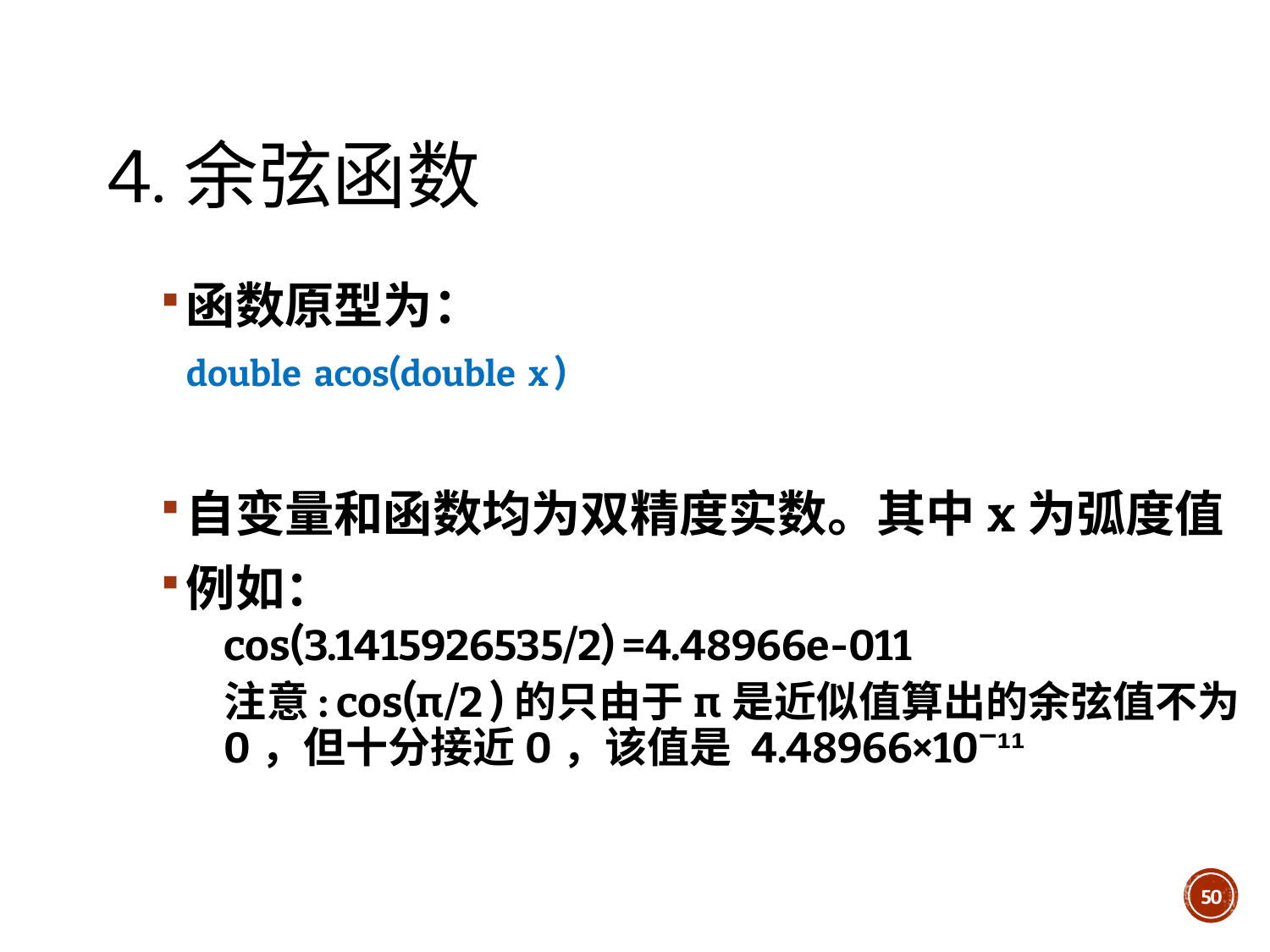

# 4.余弦函数
函数原型为：
	double  acos(double  x )

自变量和函数均为双精度实数。其中x为弧度值
例如：
	cos(3.1415926535/2) =4.48966e-011
	注意: cos(π/2 )的只由于π是近似值算出的余弦值不为0，但十分接近0，该值是 4.48966×10‾¹¹
50